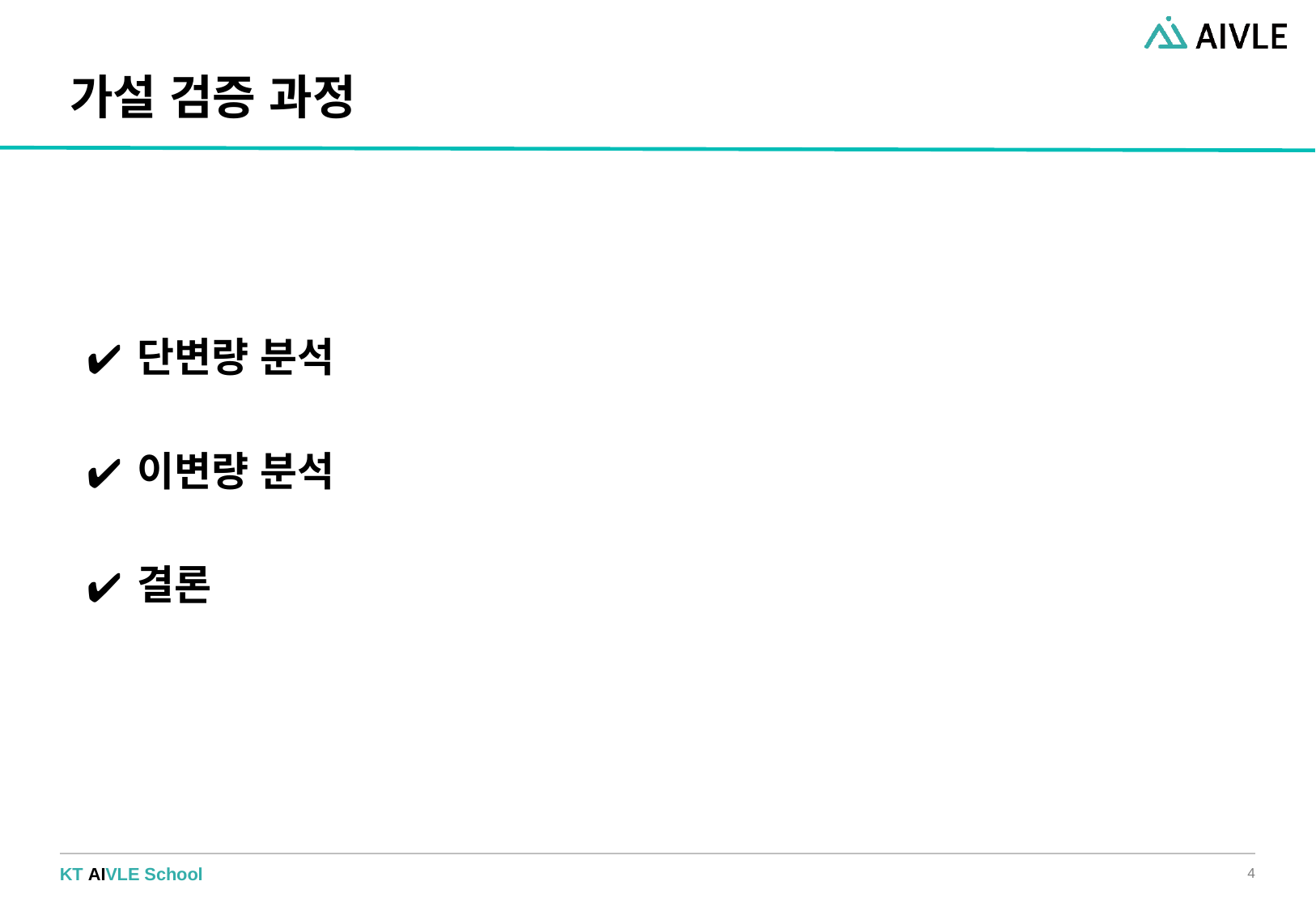

# 가설 검증 과정
단변량 분석
이변량 분석
결론